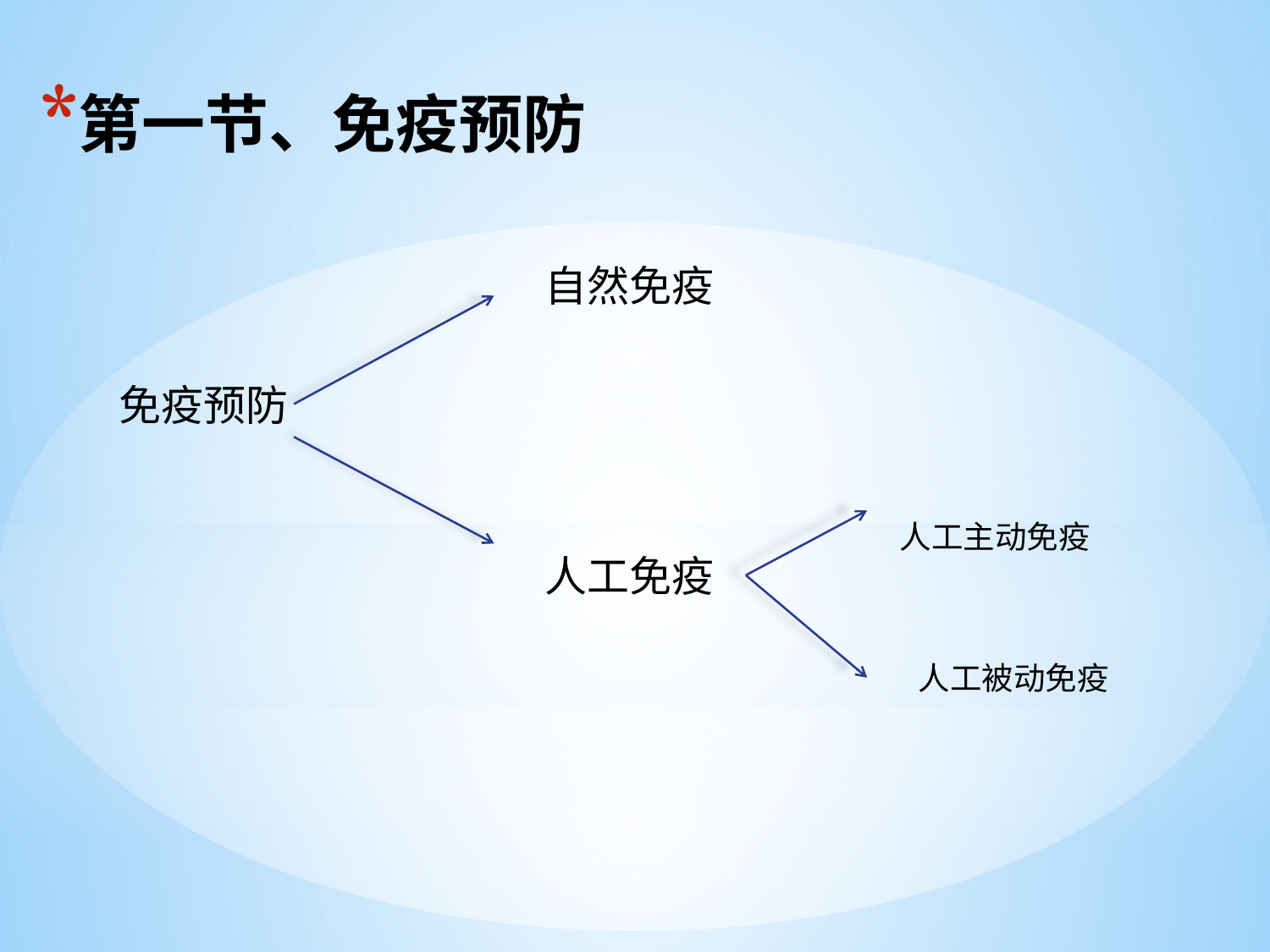

# 第一节、免疫预防
自然免疫
免疫预防
人工主动免疫
人工免疫
人工被动免疫